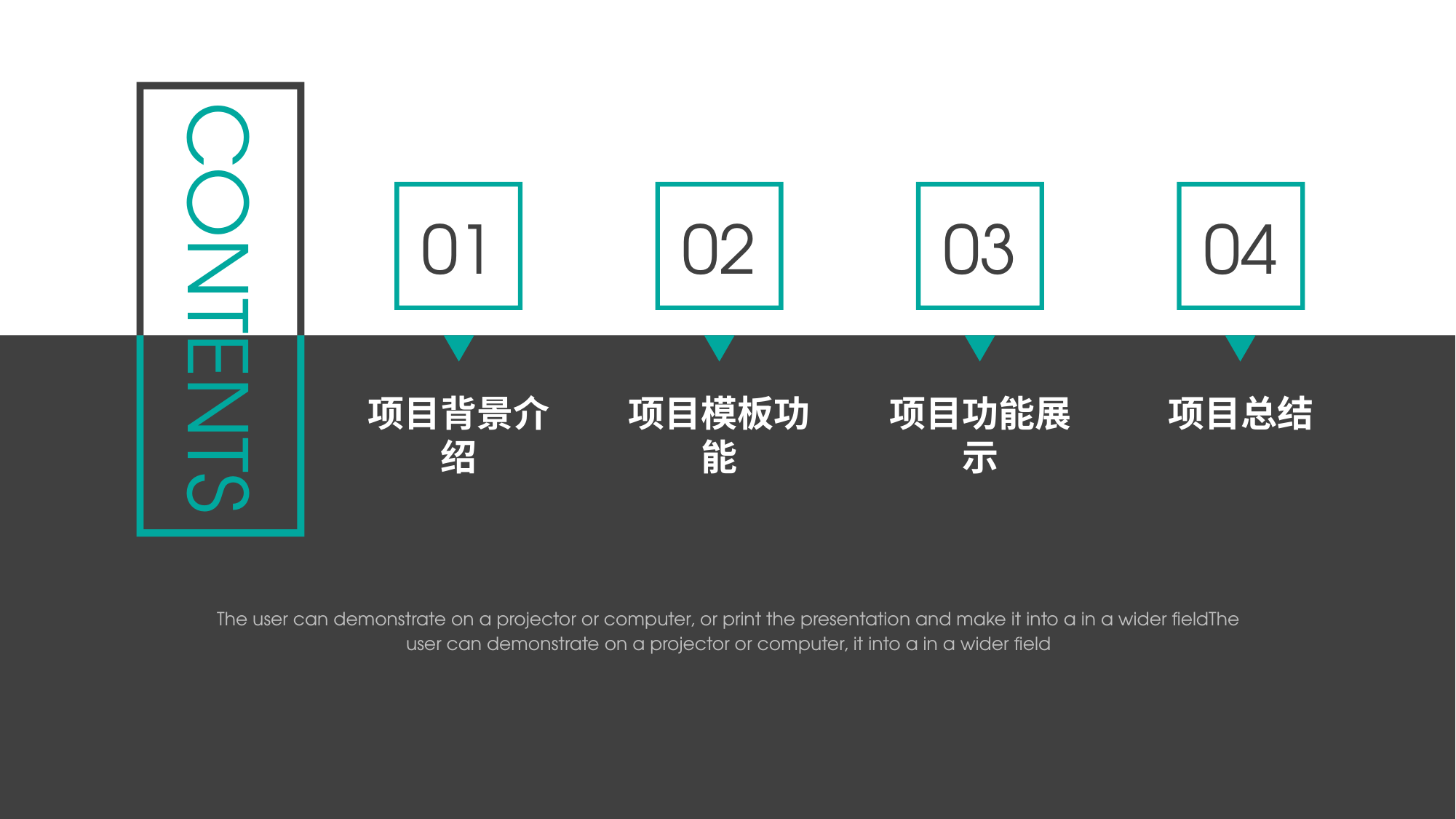

CONTENTS

01

项目背景介绍

02

项目模板功能

03

项目功能展示

04

项目总结

The user can demonstrate on a projector or computer, or print the presentation and make it into a in a wider fieldThe user can demonstrate on a projector or computer, it into a in a wider field